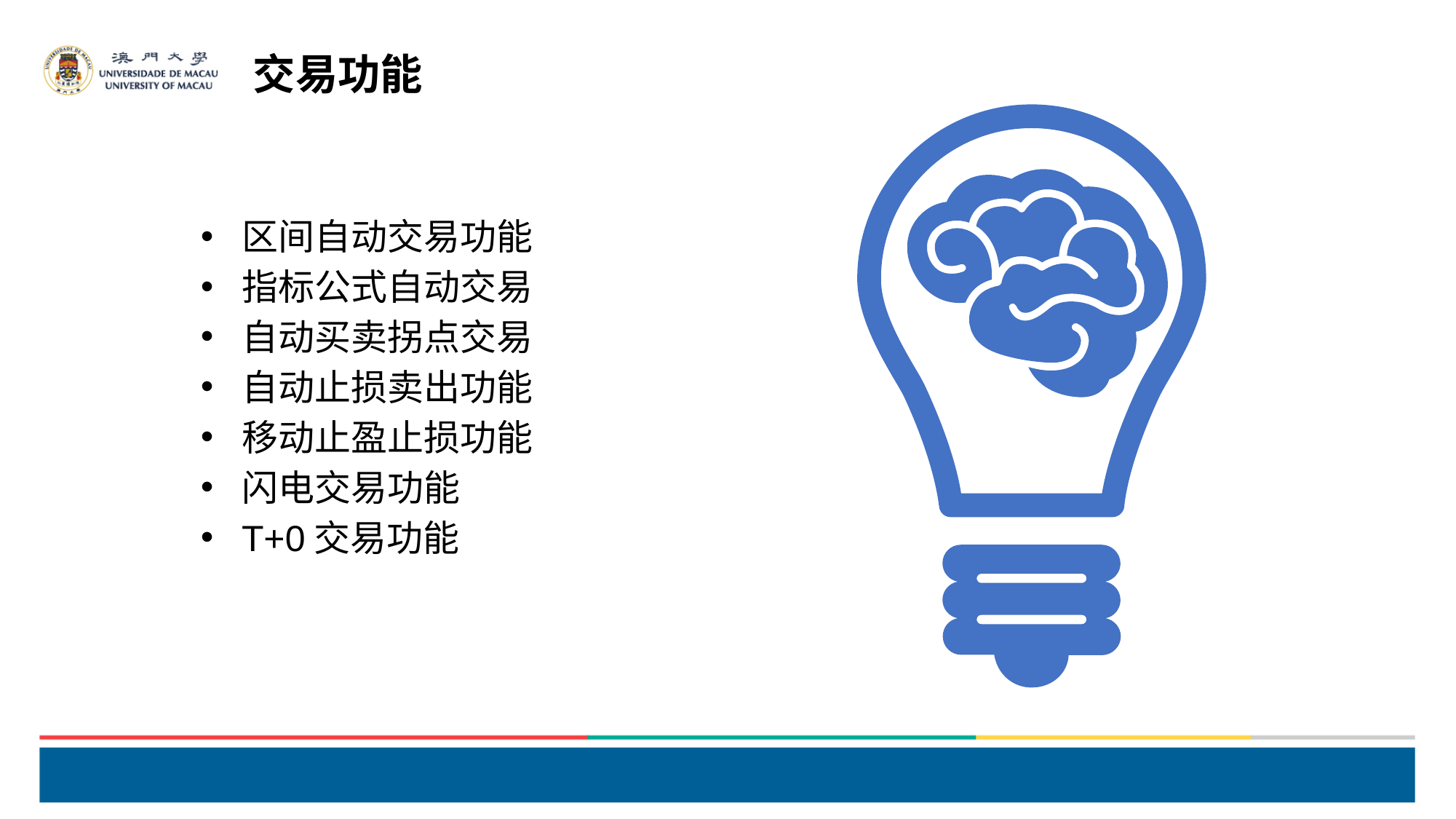

交易功能

区间自动交易功能
指标公式自动交易
自动买卖拐点交易
自动止损卖出功能
移动止盈止损功能
闪电交易功能
T+0交易功能